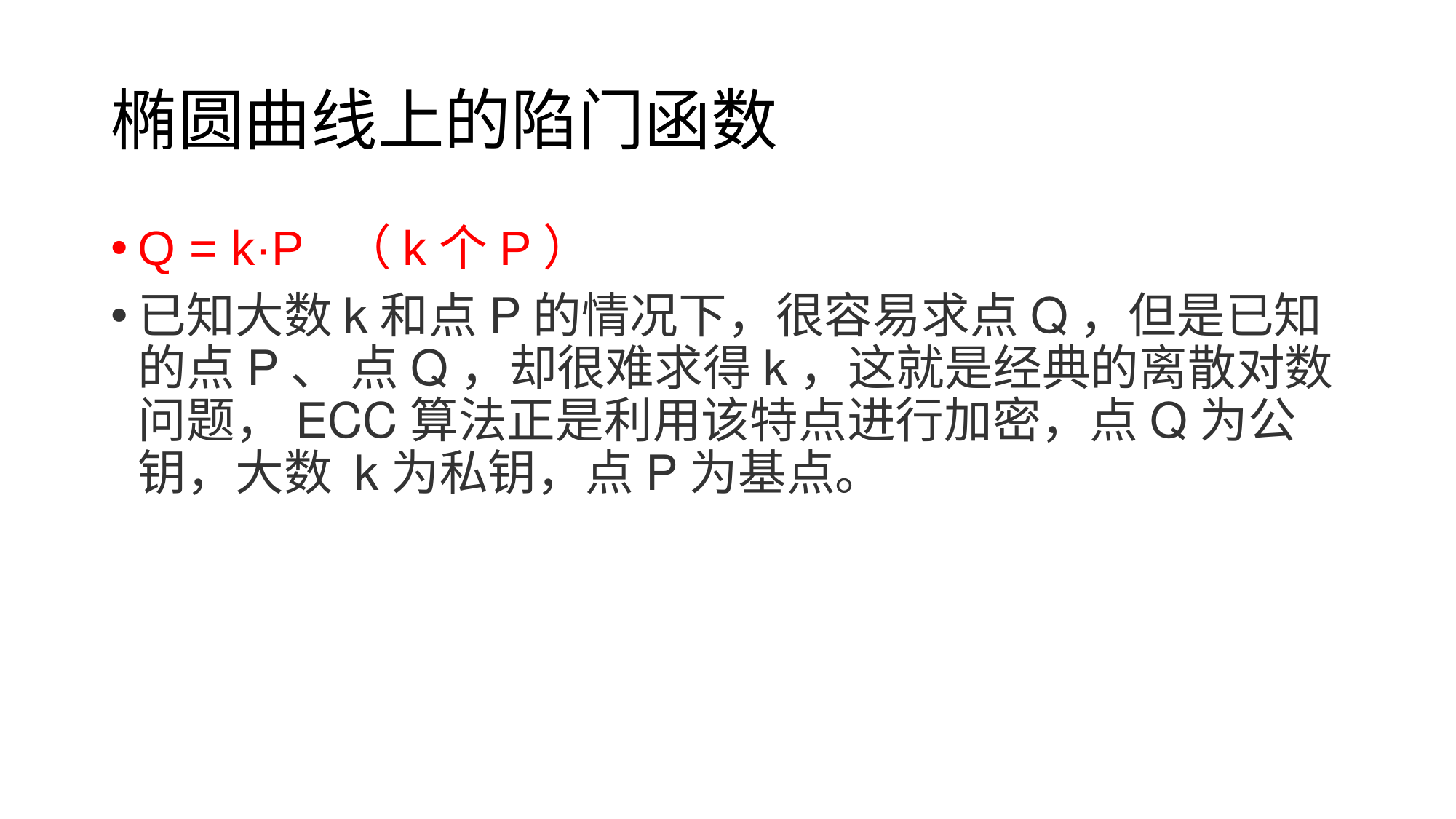

# 椭圆曲线上的陷门函数
Q = k·P  （k个P）
已知⼤数k和点P的情况下，很容易求点Q，但是已知的点P、 点Q，却很难求得k，这就是经典的离散对数问题，ECC算法正是利⽤该特点进⾏加密，点Q为公钥，⼤数 k为私钥，点P为基点。